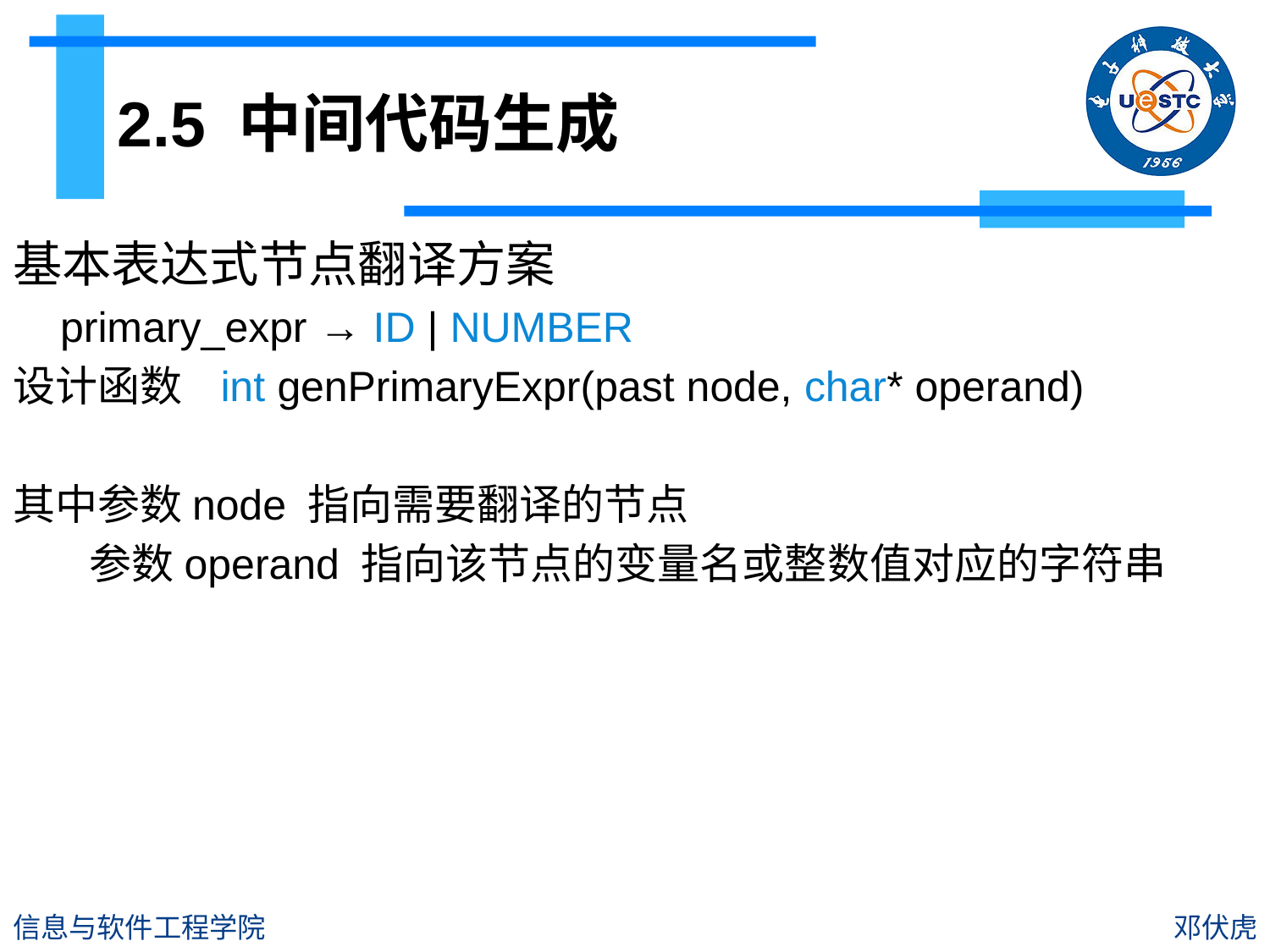

# 2.5 中间代码生成
基本表达式节点翻译方案
    primary_expr → ID | NUMBER
设计函数   int genPrimaryExpr(past node, char* operand)

其中参数node 指向需要翻译的节点
       参数operand 指向该节点的变量名或整数值对应的字符串
53
信息与软件工程学院
邓伏虎